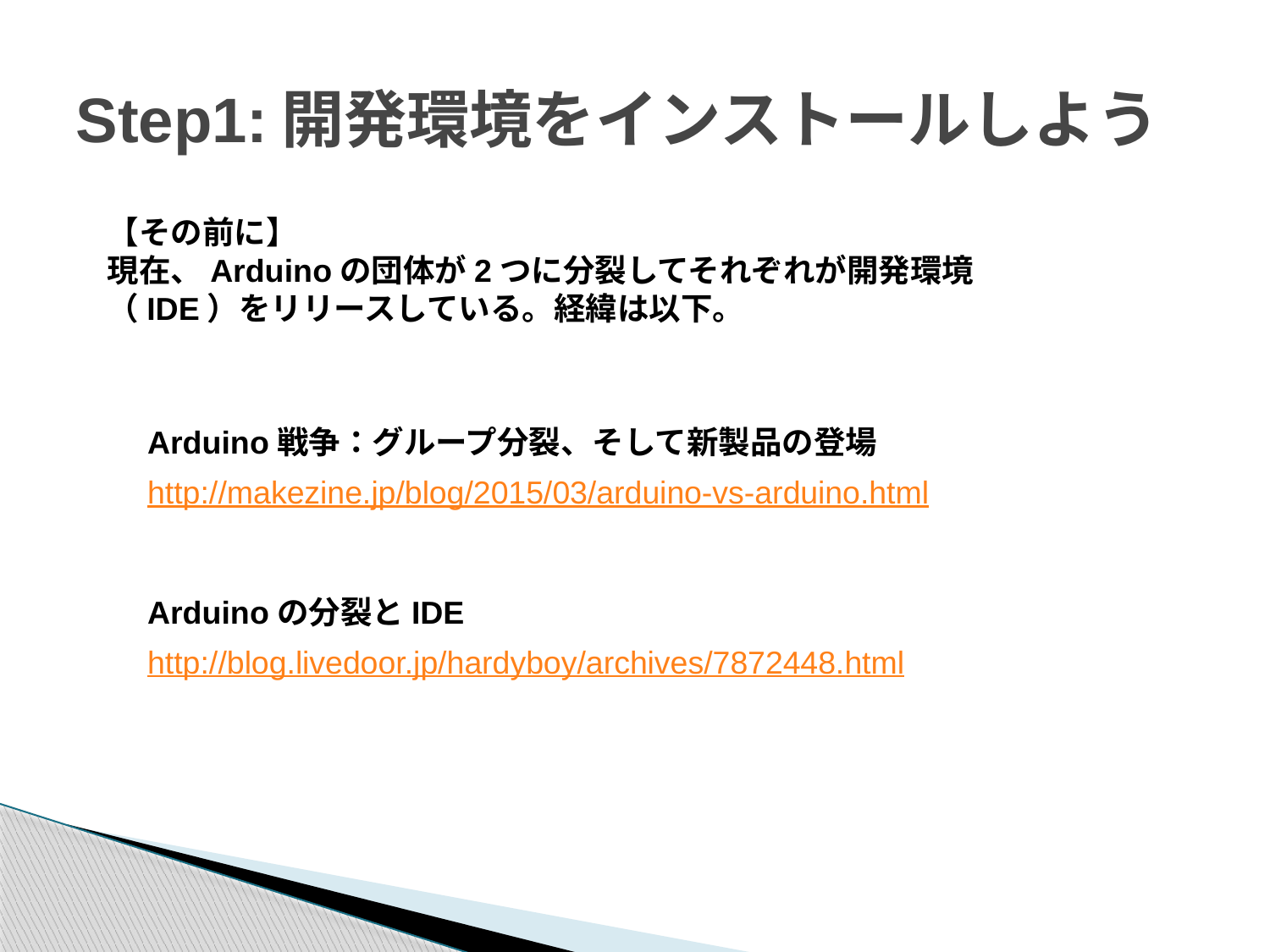

# Step1:開発環境をインストールしよう
【その前に】
現在、Arduinoの団体が2つに分裂してそれぞれが開発環境（IDE）をリリースしている。経緯は以下。
Arduino戦争：グループ分裂、そして新製品の登場
http://makezine.jp/blog/2015/03/arduino-vs-arduino.html
Arduinoの分裂とIDE
http://blog.livedoor.jp/hardyboy/archives/7872448.html